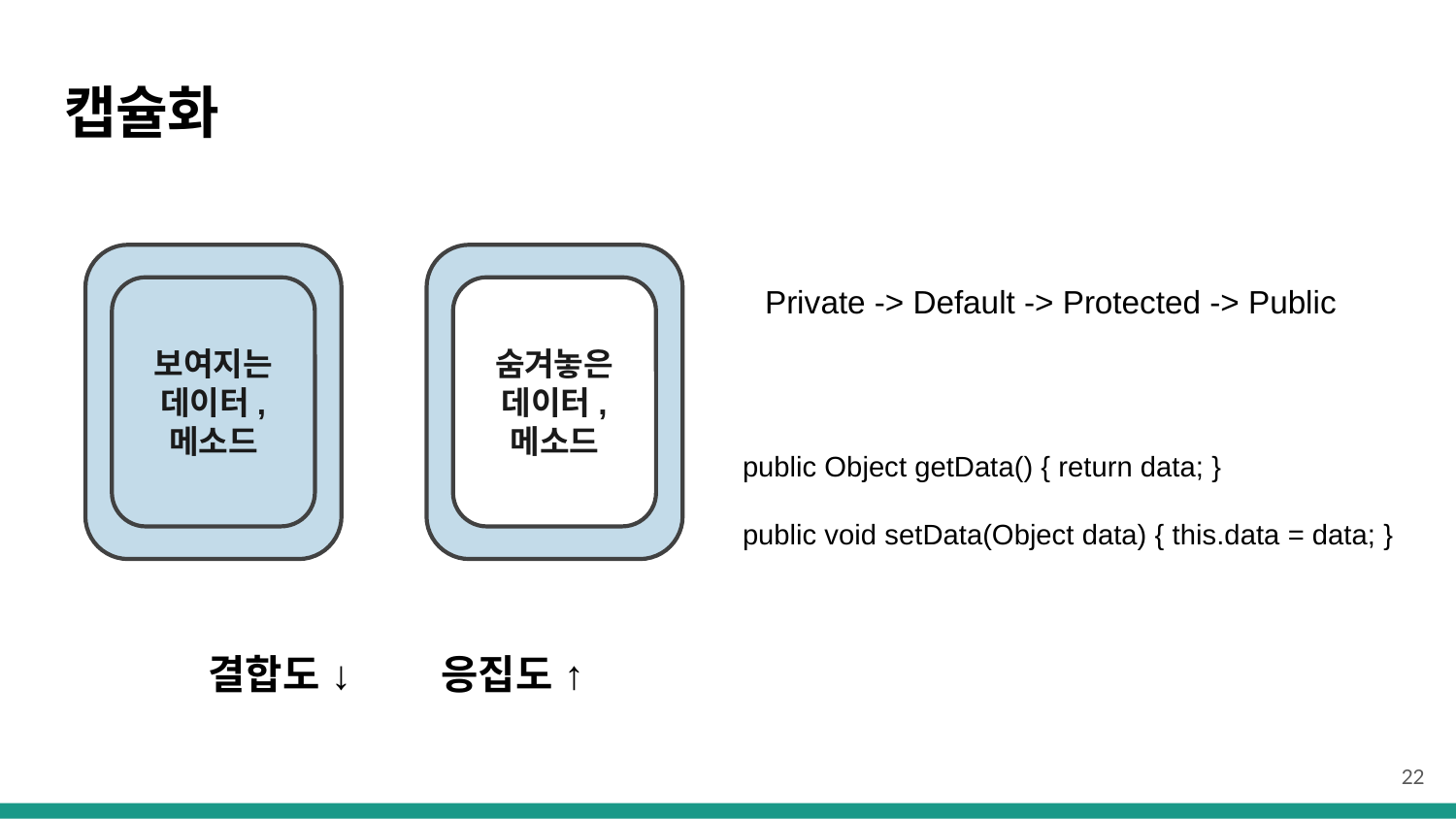

# 캡슐화

보여지는 데이터, 메소드

숨겨놓은 데이터, 메소드
Private -> Default -> Protected -> Public
public Object getData() { return data; }

public void setData(Object data) { this.data = data; }
결합도 ↓        응집도 ↑
22